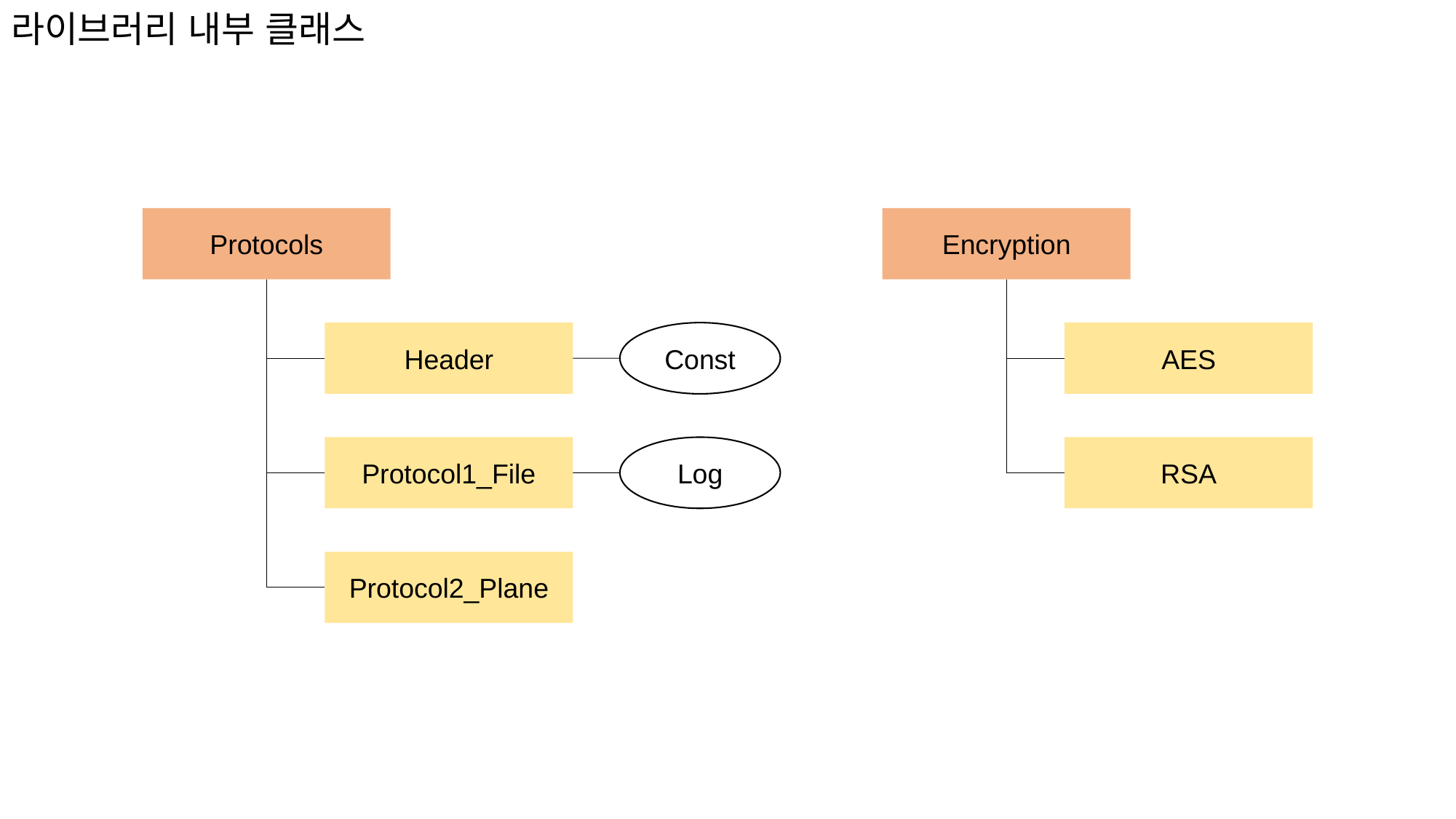

# 라이브러리 내부 클래스
Protocols
Encryption
Header
Const
AES
Protocol1_File
Log
RSA
Protocol2_Plane